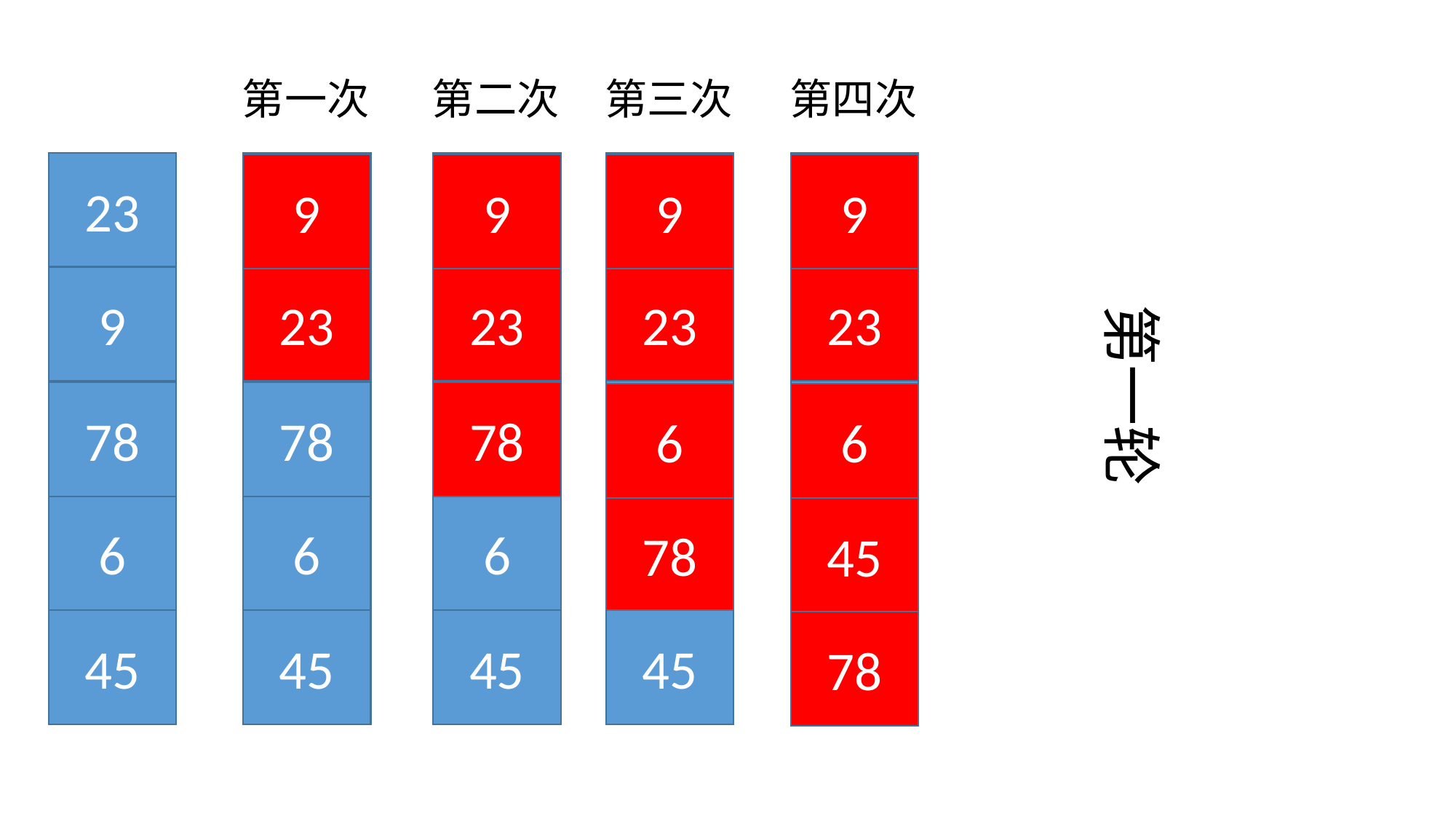

第一次
第二次
第三次
第四次

23

9
9
9
9
9
23
23
23
23
第一轮
78
78
78
6
6
6
6
6
78
45
45
45
45
45
78